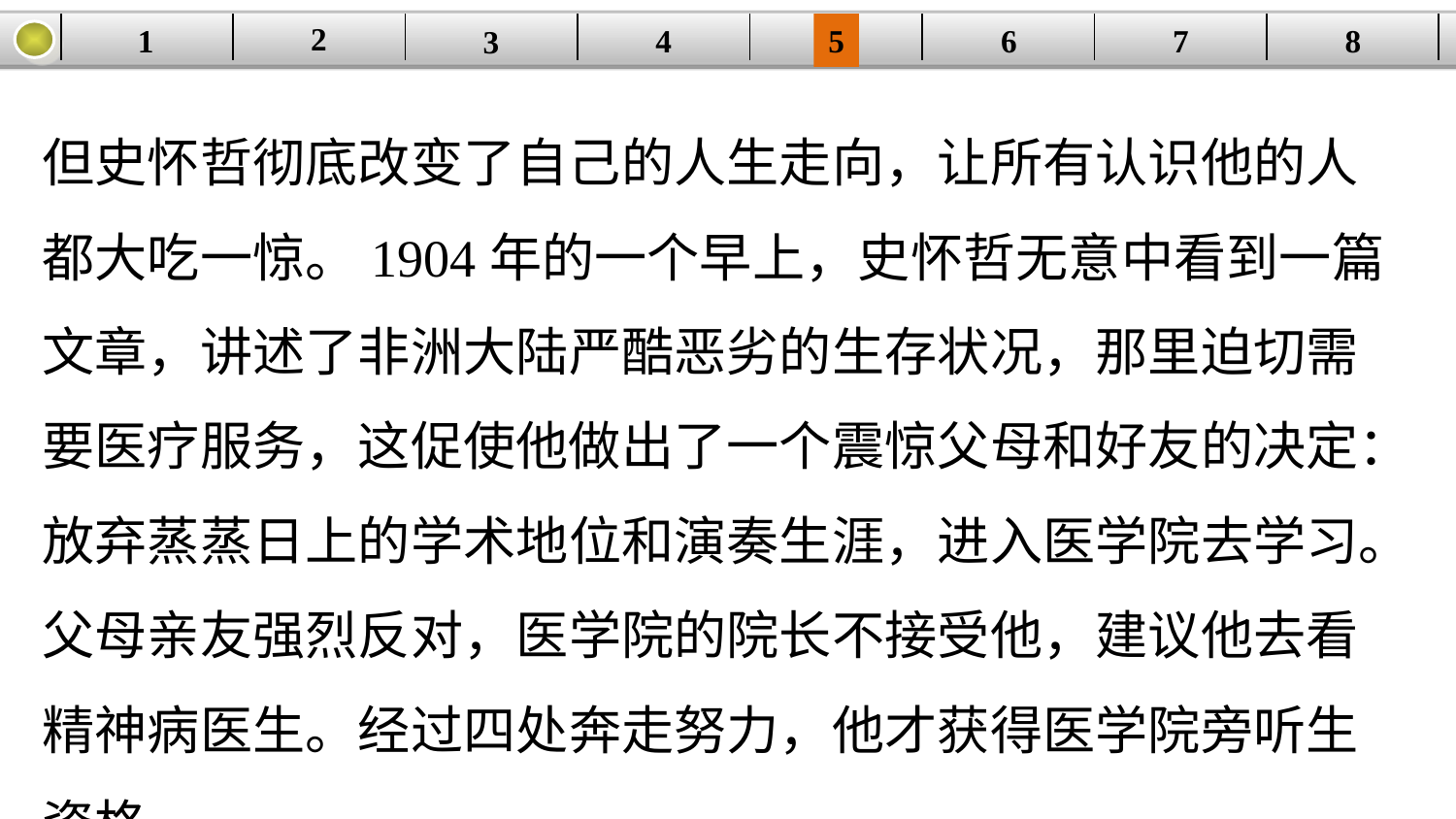

2
1
8
7
6
|  |  |  |  |  |  |  |  |
| --- | --- | --- | --- | --- | --- | --- | --- |
5
4
3

但史怀哲彻底改变了自己的人生走向，让所有认识他的人都大吃一惊。1904年的一个早上，史怀哲无意中看到一篇文章，讲述了非洲大陆严酷恶劣的生存状况，那里迫切需要医疗服务，这促使他做出了一个震惊父母和好友的决定：放弃蒸蒸日上的学术地位和演奏生涯，进入医学院去学习。父母亲友强烈反对，医学院的院长不接受他，建议他去看精神病医生。经过四处奔走努力，他才获得医学院旁听生资格。